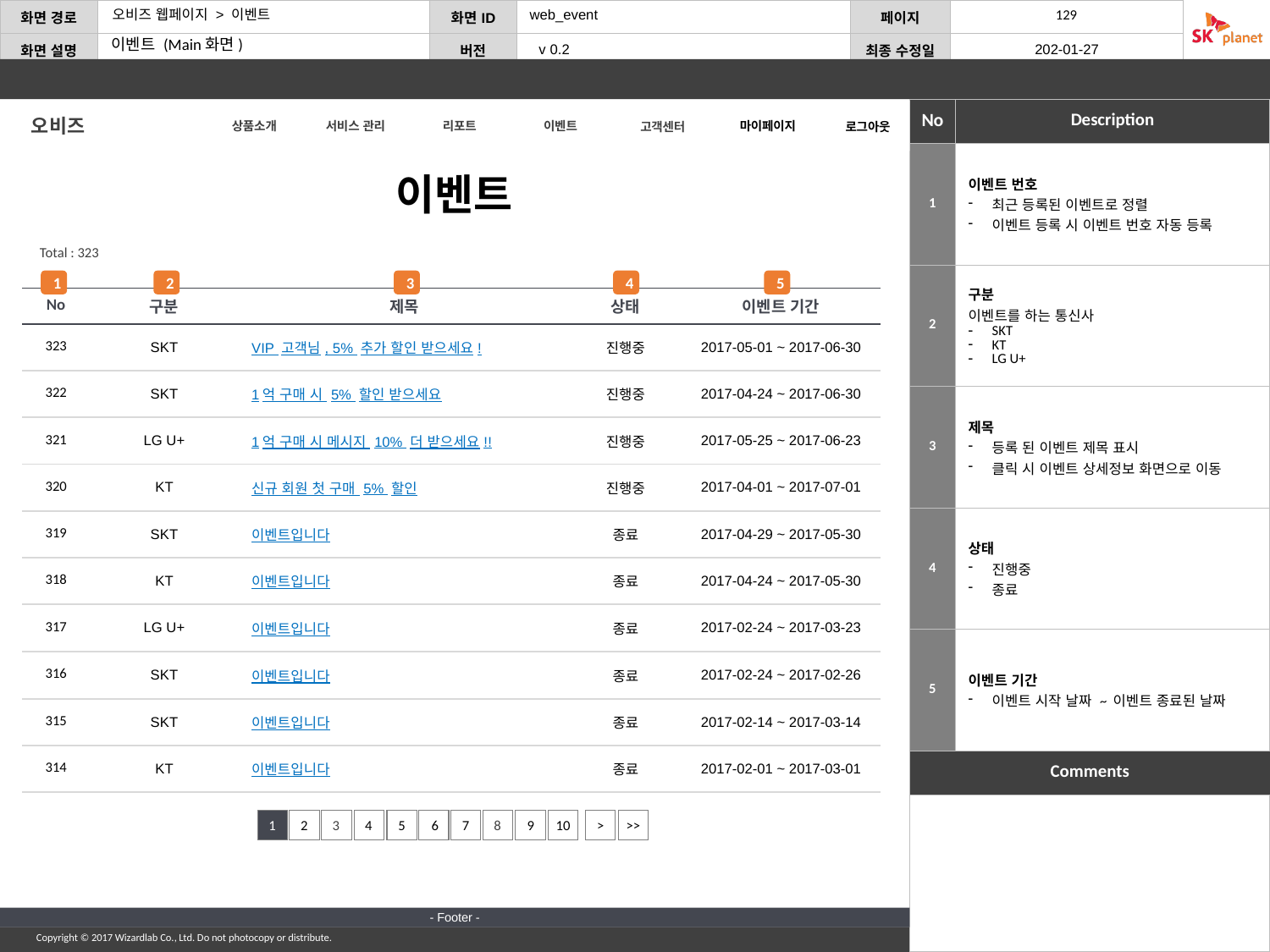

web_event
이벤트 (Main화면)

오비즈
상품소개
서비스 관리
리포트
이벤트
마이페이지
고객센터
로그아웃
| 1 | 이벤트 번호 최근 등록된 이벤트로 정렬 이벤트 등록 시 이벤트 번호 자동 등록 |
| --- | --- |
| 2 | 구분 이벤트를 하는 통신사 SKT KT LG U+ |
| 3 | 제목 등록 된 이벤트 제목 표시 클릭 시 이벤트 상세정보 화면으로 이동 |
| 4 | 상태 진행중 종료 |
| 5 | 이벤트 기간 이벤트 시작 날짜 ~ 이벤트 종료된 날짜 |
이벤트
Total : 323
1
2
3
4
5
| No | 구분 | 제목 | 상태 | 이벤트 기간 |
| --- | --- | --- | --- | --- |
| 323 | SKT | VIP 고객님, 5% 추가 할인 받으세요! | 진행중 | 2017-05-01 ~ 2017-06-30 |
| 322 | SKT | 1억 구매 시 5% 할인 받으세요 | 진행중 | 2017-04-24 ~ 2017-06-30 |
| 321 | LG U+ | 1억 구매 시 메시지 10% 더 받으세요!! | 진행중 | 2017-05-25 ~ 2017-06-23 |
| 320 | KT | 신규 회원 첫 구매 5% 할인 | 진행중 | 2017-04-01 ~ 2017-07-01 |
| 319 | SKT | 이벤트입니다 | 종료 | 2017-04-29 ~ 2017-05-30 |
| 318 | KT | 이벤트입니다 | 종료 | 2017-04-24 ~ 2017-05-30 |
| 317 | LG U+ | 이벤트입니다 | 종료 | 2017-02-24 ~ 2017-03-23 |
| 316 | SKT | 이벤트입니다 | 종료 | 2017-02-24 ~ 2017-02-26 |
| 315 | SKT | 이벤트입니다 | 종료 | 2017-02-14 ~ 2017-03-14 |
| 314 | KT | 이벤트입니다 | 종료 | 2017-02-01 ~ 2017-03-01 |

1

2

3

4

5

6

7

8

9

10

>

>>

- Footer -